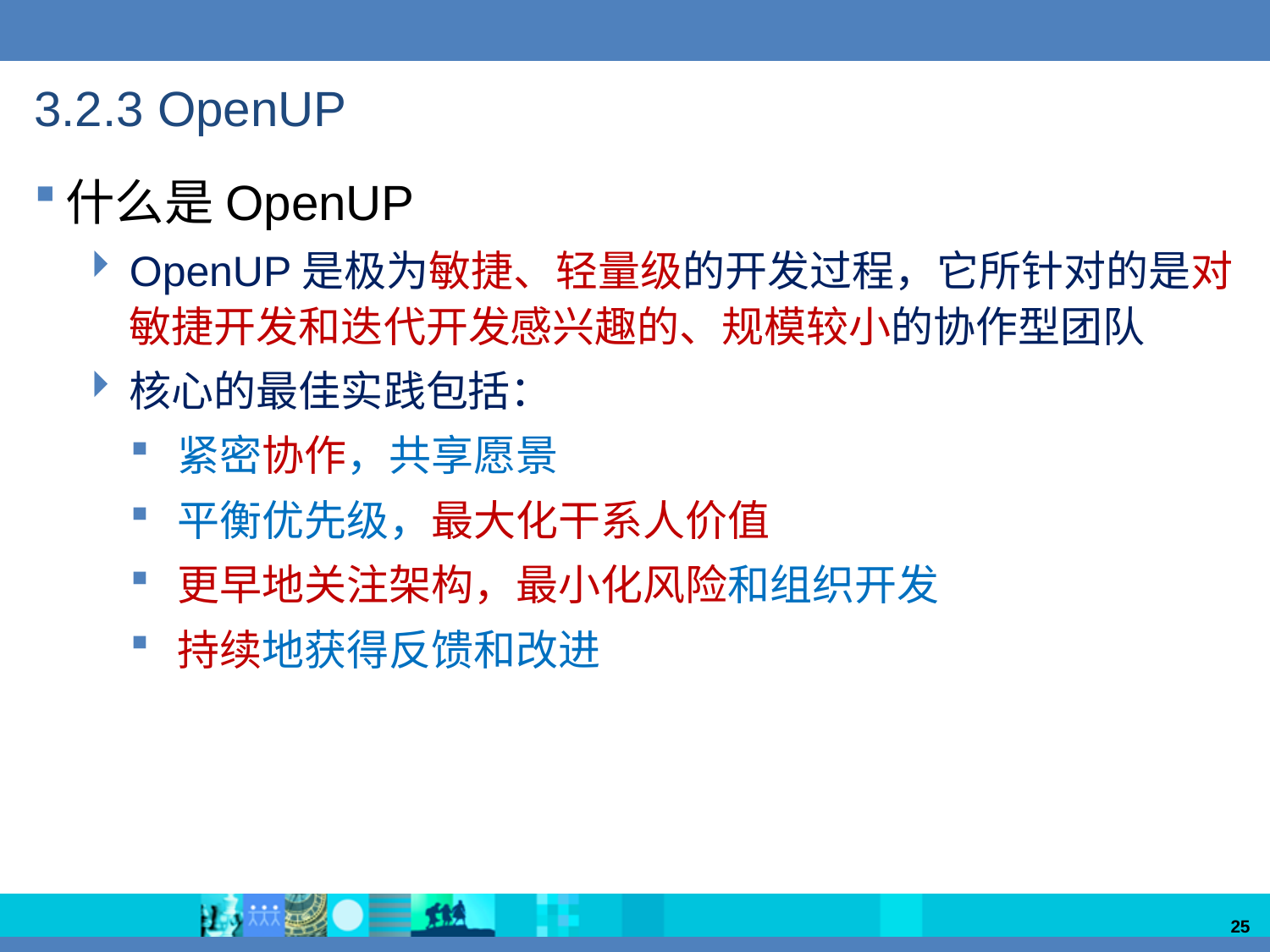

# 3.2.3 OpenUP
什么是OpenUP
OpenUP是极为敏捷、轻量级的开发过程，它所针对的是对敏捷开发和迭代开发感兴趣的、规模较小的协作型团队
核心的最佳实践包括：
紧密协作，共享愿景
平衡优先级，最大化干系人价值
更早地关注架构，最小化风险和组织开发
持续地获得反馈和改进
25